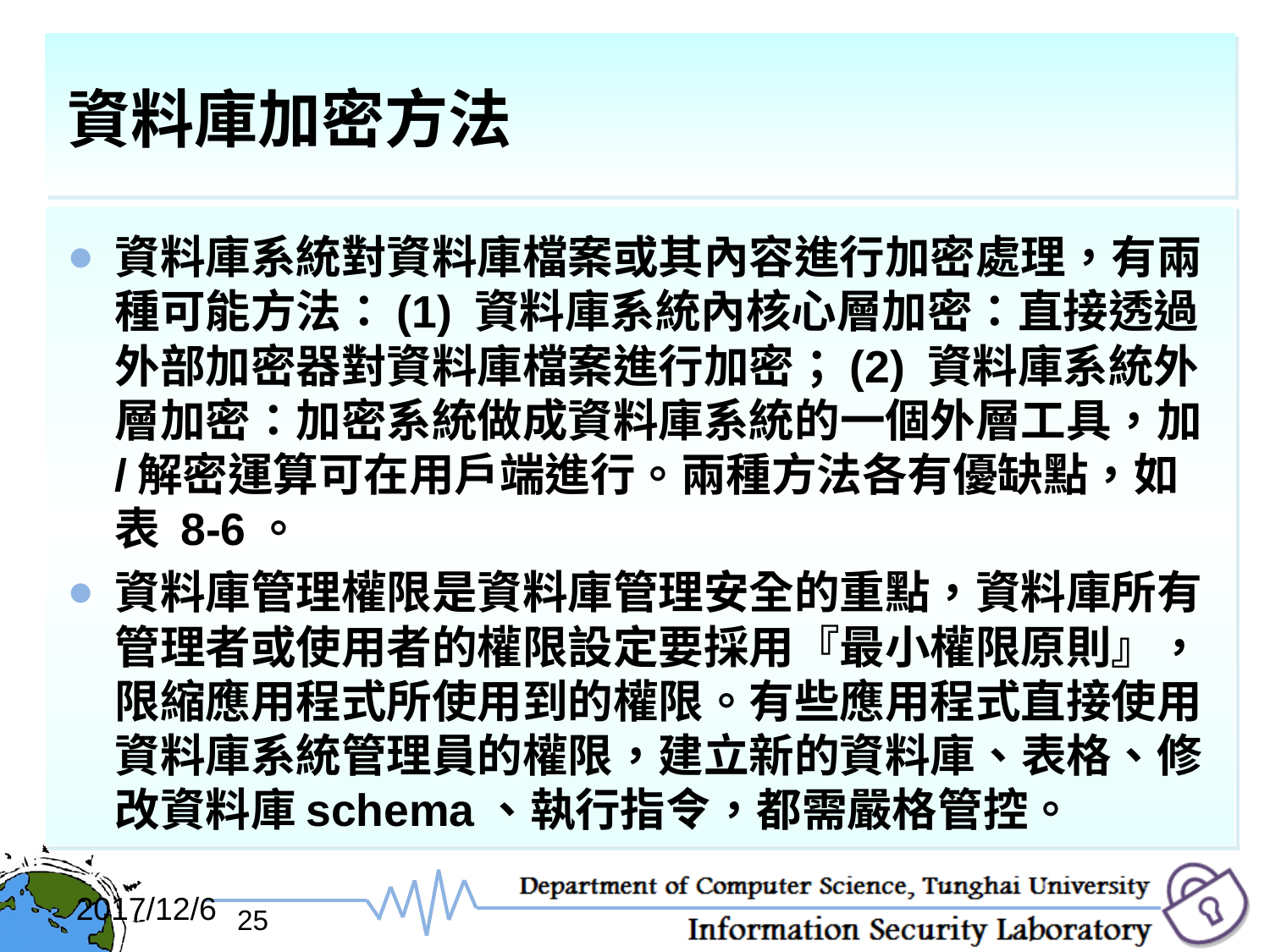

# 資料庫加密方法
資料庫系統對資料庫檔案或其內容進行加密處理，有兩種可能方法：(1) 資料庫系統內核心層加密：直接透過外部加密器對資料庫檔案進行加密；(2) 資料庫系統外層加密：加密系統做成資料庫系統的一個外層工具，加/解密運算可在用戶端進行。兩種方法各有優缺點，如表 8-6。
資料庫管理權限是資料庫管理安全的重點，資料庫所有管理者或使用者的權限設定要採用『最小權限原則』，限縮應用程式所使用到的權限。有些應用程式直接使用資料庫系統管理員的權限，建立新的資料庫、表格、修改資料庫schema、執行指令，都需嚴格管控。
2017/12/6
25